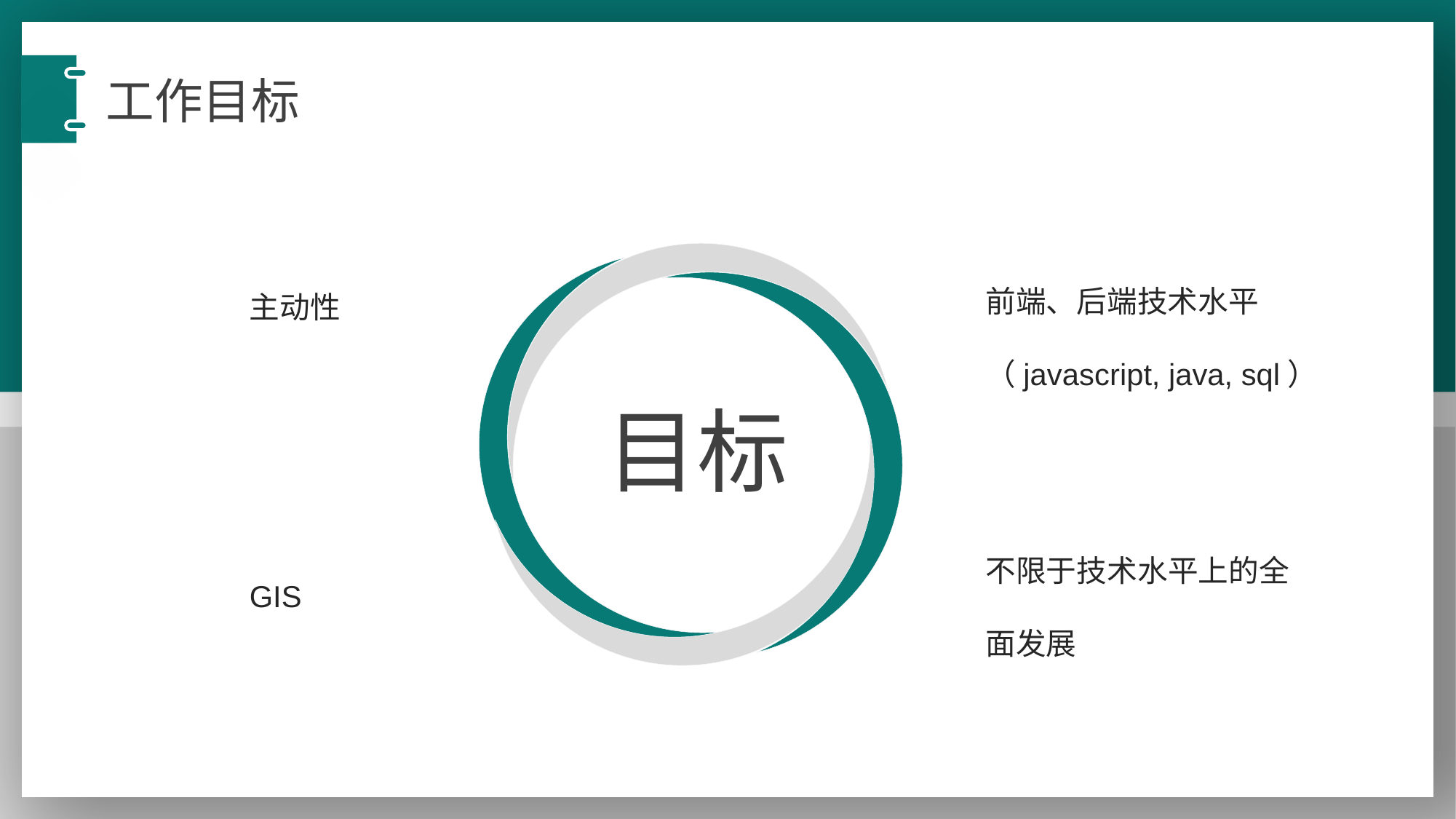

工作目标

前端、后端技术水平（javascript, java, sql）
主动性

目标
不限于技术水平上的全面发展
GIS